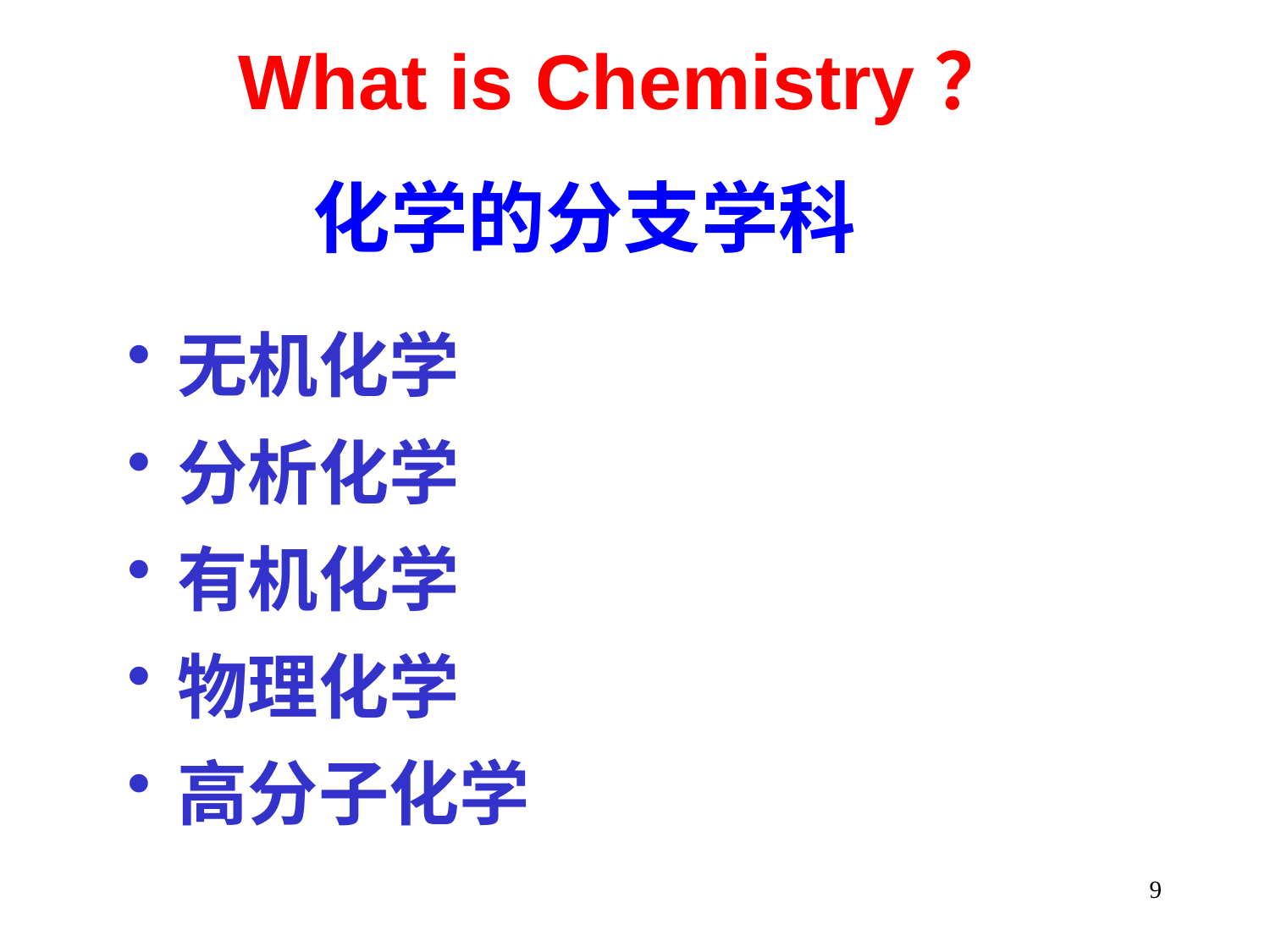

What is Chemistry？
# 化学的分支学科
无机化学
分析化学
有机化学
物理化学
高分子化学
9